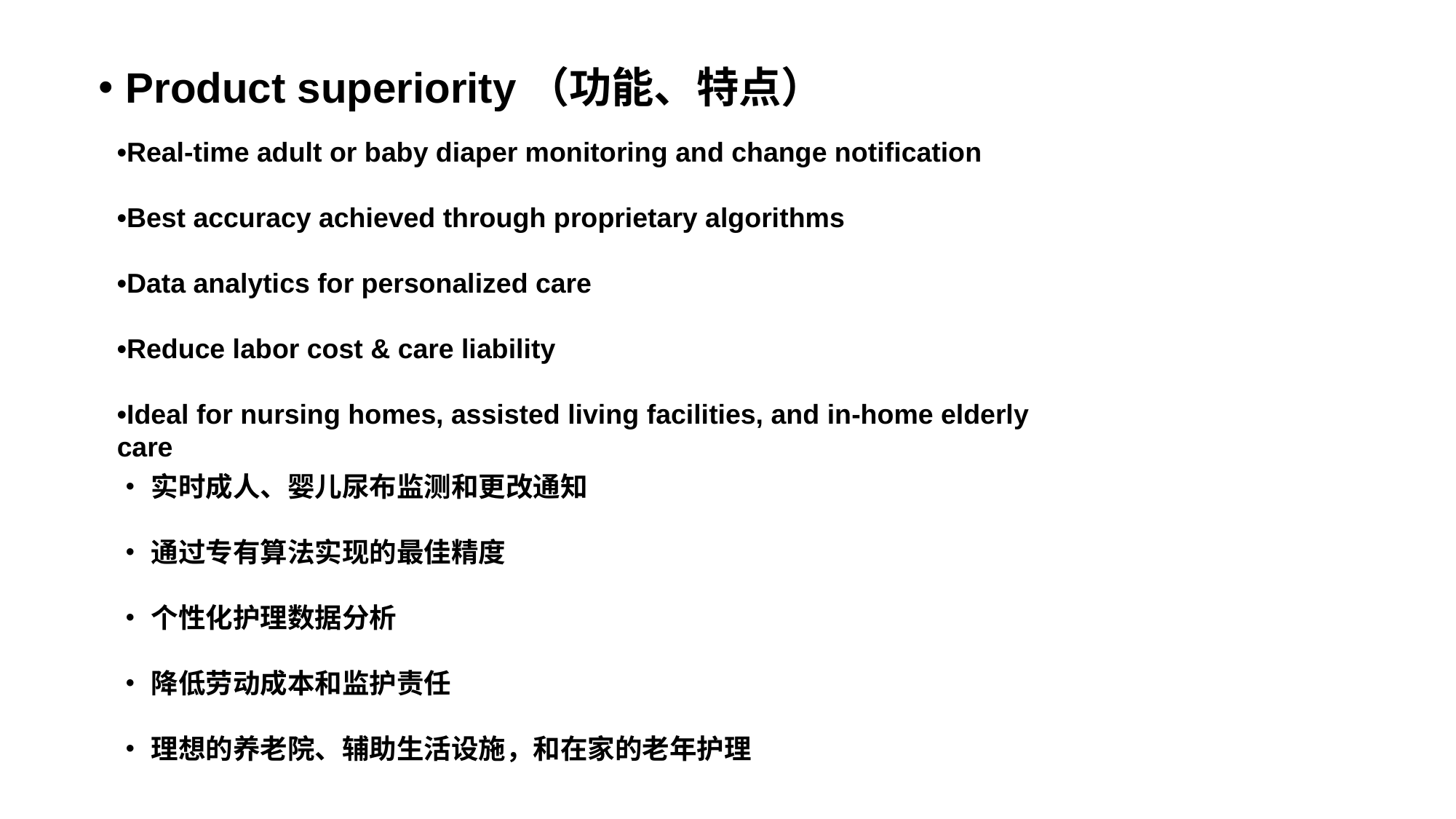

Product superiority（功能、特点）

•Real-time adult or baby diaper monitoring and change notification

•Best accuracy achieved through proprietary algorithms
•Data analytics for personalized care
•Reduce labor cost & care liability
•Ideal for nursing homes, assisted living facilities, and in-home elderly care

•实时成人、婴儿尿布监测和更改通知

•通过专有算法实现的最佳精度

•个性化护理数据分析
•降低劳动成本和监护责任
•理想的养老院、辅助生活设施，和在家的老年护理